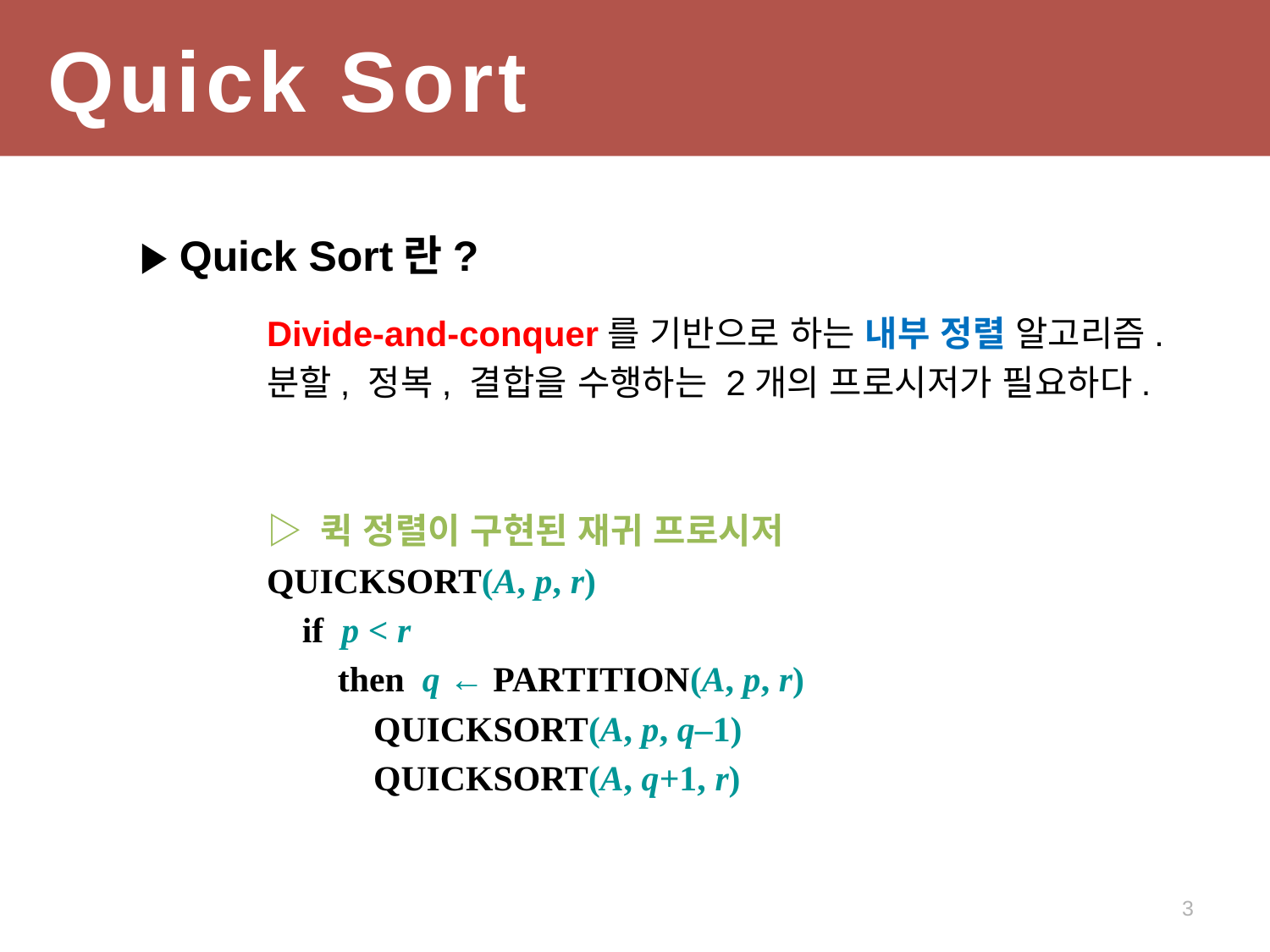

Quick Sort
▶ Quick Sort란?

	Divide-and-conquer를 기반으로 하는 내부 정렬 알고리즘.
	분할, 정복, 결합을 수행하는 2개의 프로시저가 필요하다.

	▷ 퀵 정렬이 구현된 재귀 프로시저
	QUICKSORT(A, p, r)
	    if  p < r
	        then  q ← PARTITION(A, p, r)
	            QUICKSORT(A, p, q–1)
	            QUICKSORT(A, q+1, r)
3